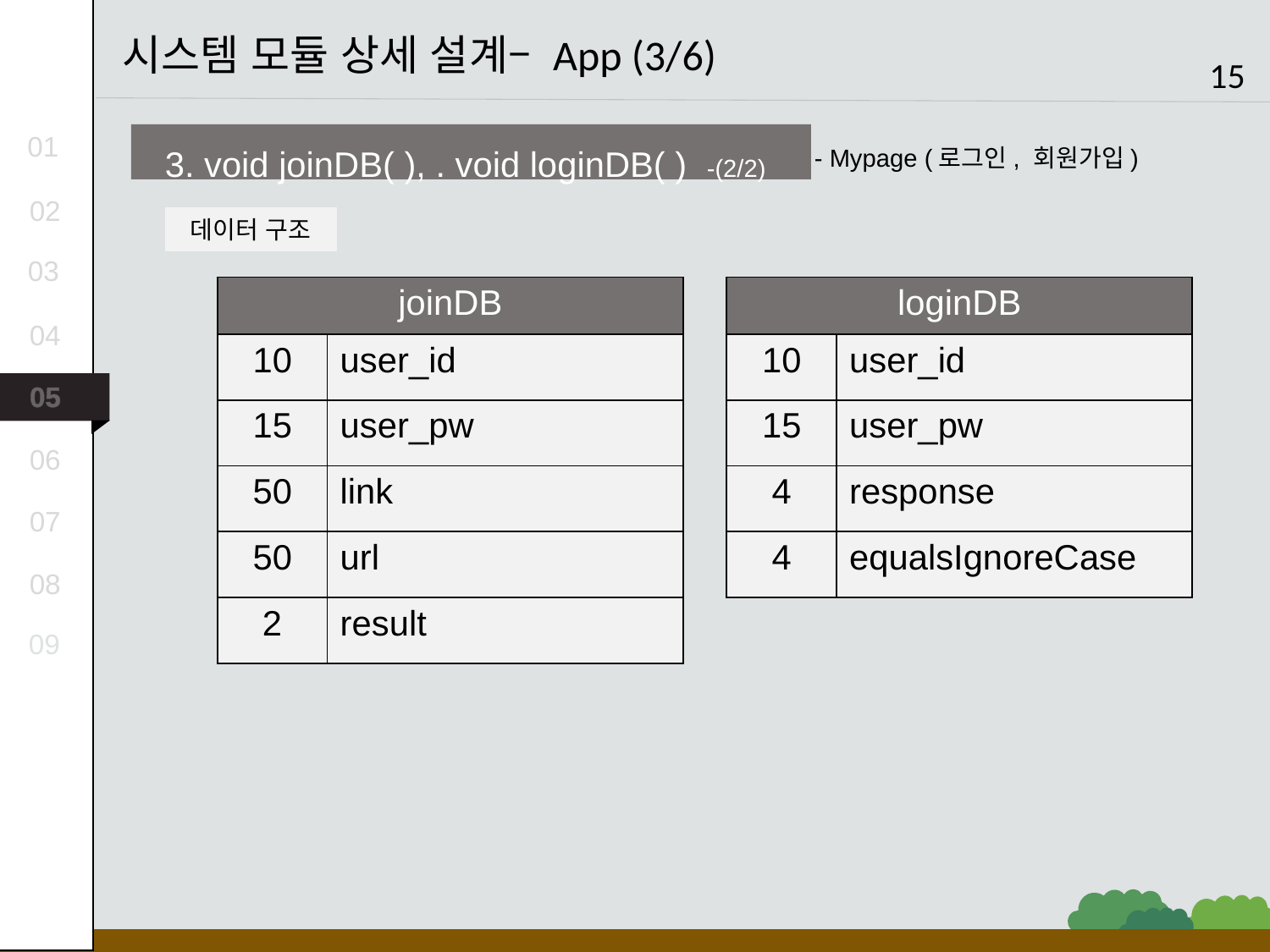

시스템 모듈 상세 설계– App (3/6)

15
3. void joinDB( ), . void loginDB( )  -(2/2)

- Mypage (로그인, 회원가입)
01

02
데이터 구조
03
| joinDB |  |
| --- | --- |
| 10 | user\_id |
| 15 | user\_pw |
| 50 | link |
| 50 | url |
| 2 | result |
| loginDB |  |
| --- | --- |
| 10 | user\_id |
| 15 | user\_pw |
| 4 | response |
| 4 | equalsIgnoreCase |

04
05

06
07
08
09